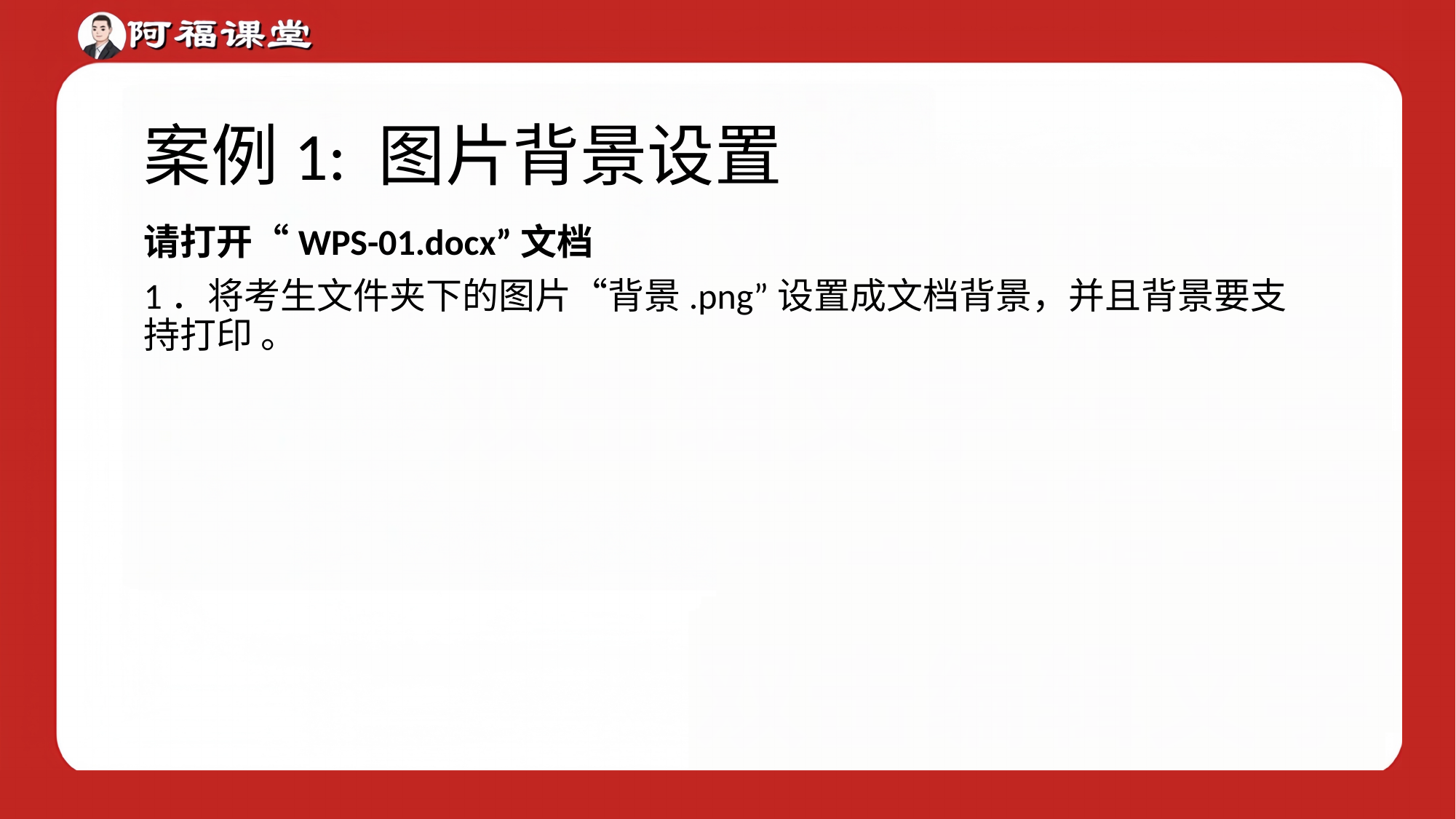

# 案例1: 图片背景设置
请打开“WPS-01.docx”文档
1．将考生文件夹下的图片“背景.png”设置成文档背景，并且背景要支持打印 。